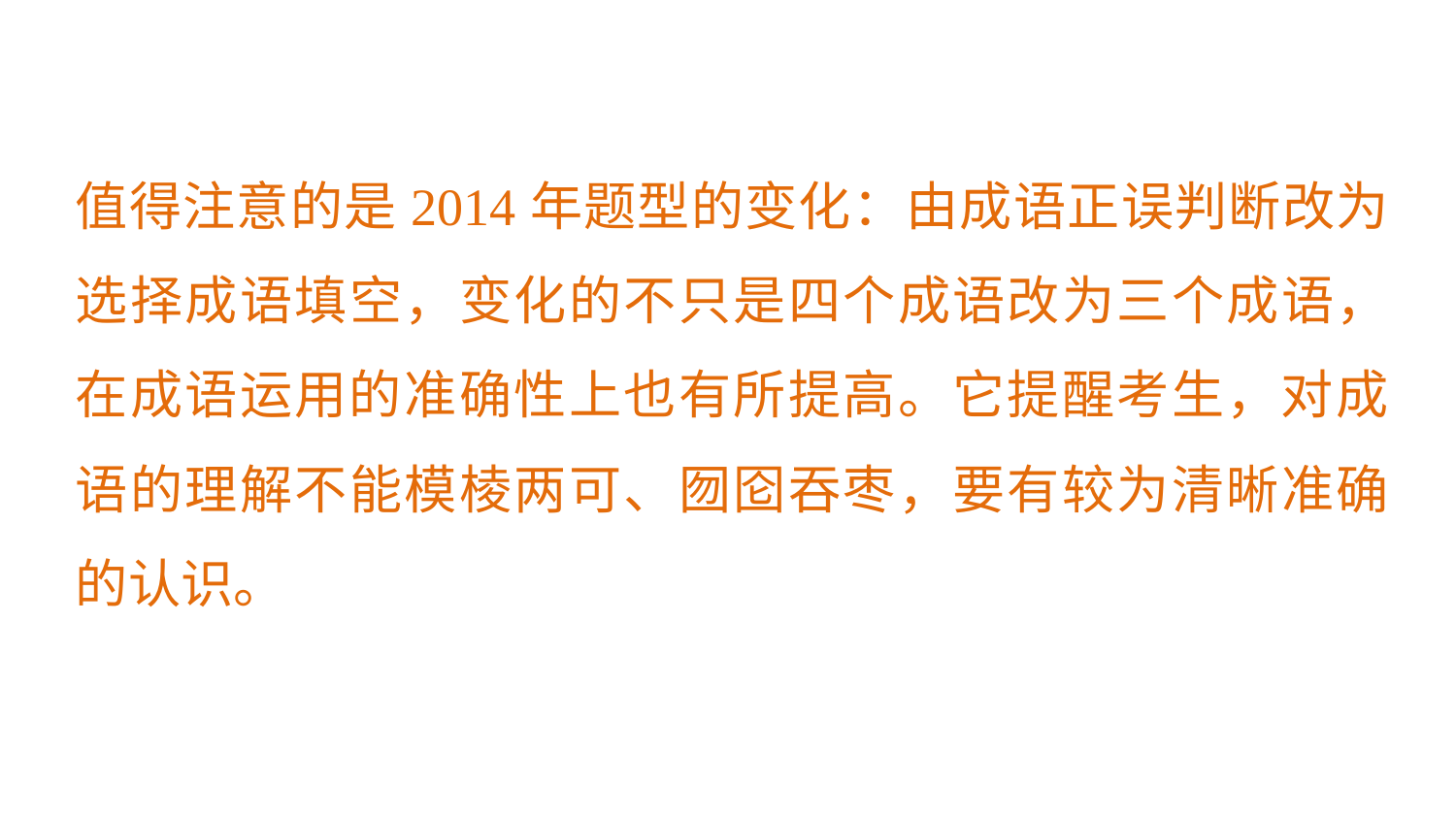

值得注意的是2014年题型的变化：由成语正误判断改为选择成语填空，变化的不只是四个成语改为三个成语，在成语运用的准确性上也有所提高。它提醒考生，对成语的理解不能模棱两可、囫囵吞枣，要有较为清晰准确的认识。